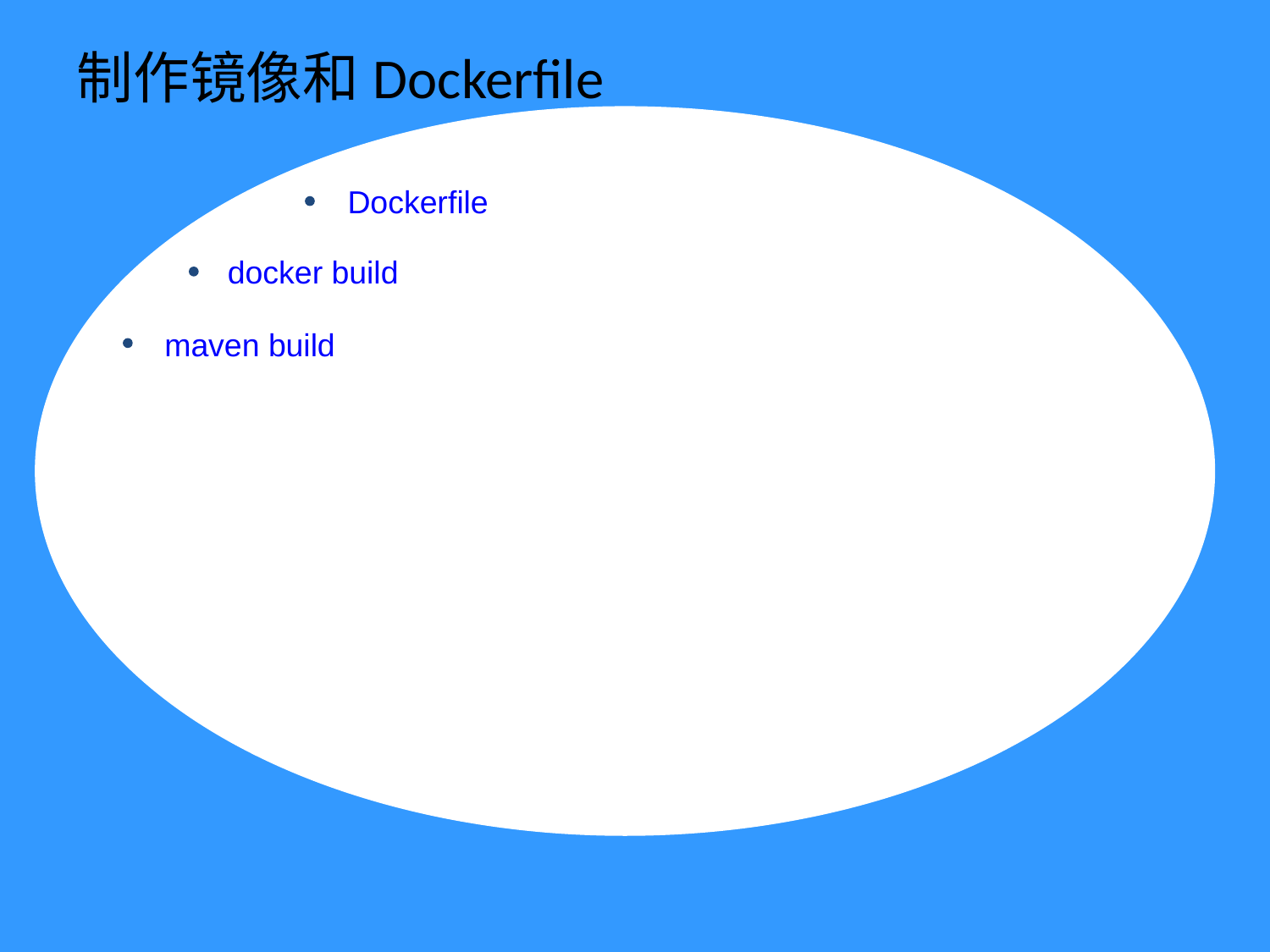

# 制作镜像和Dockerfile
Dockerfile

docker build

maven build